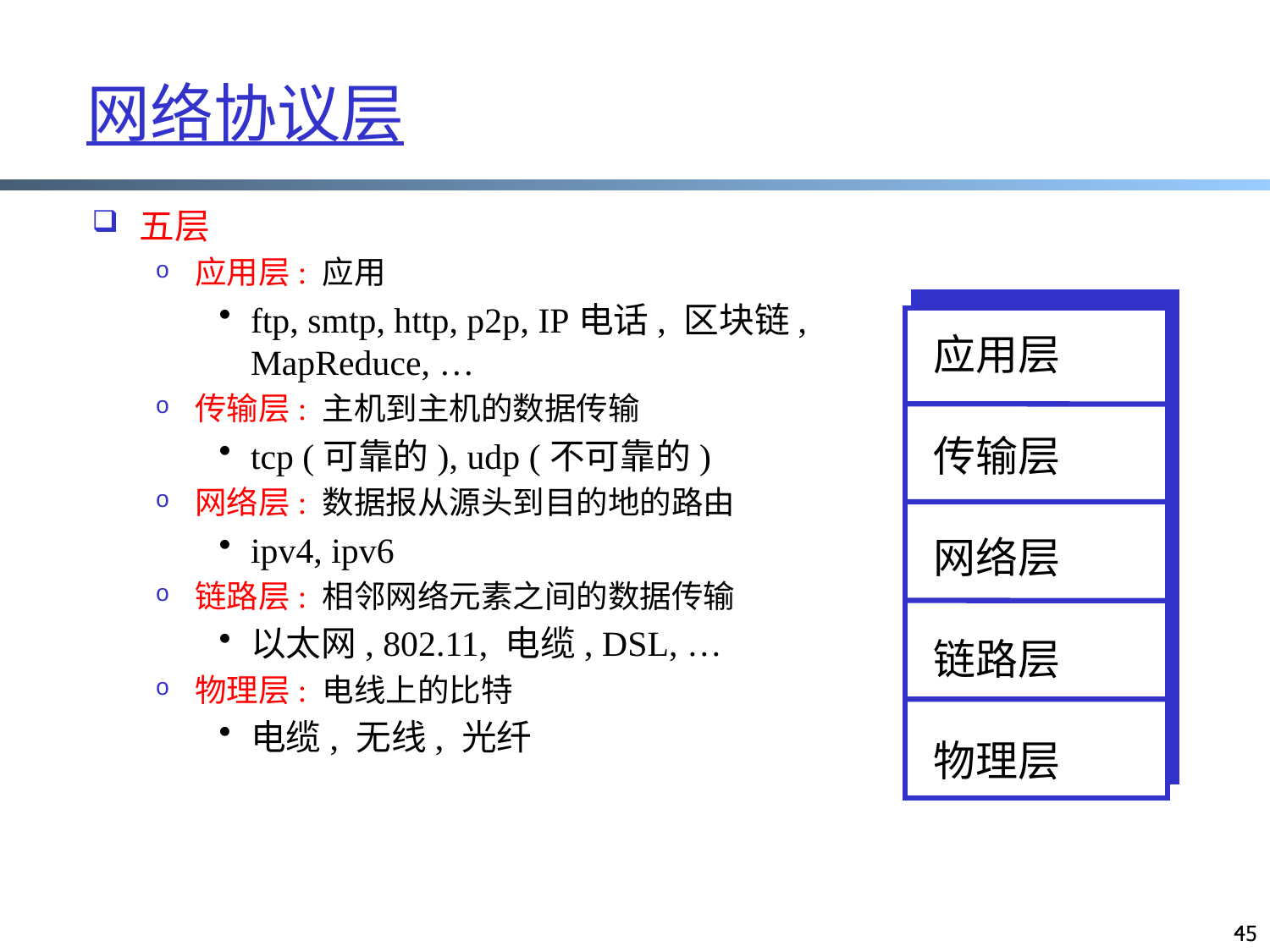

网络协议层
五层
应用层: 应用
ftp, smtp, http, p2p, IP电话, 区块链, MapReduce, …
传输层: 主机到主机的数据传输
tcp (可靠的), udp (不可靠的)
网络层: 数据报从源头到目的地的路由
ipv4, ipv6
链路层: 相邻网络元素之间的数据传输
以太网, 802.11, 电缆, DSL, …
物理层: 电线上的比特
电缆, 无线, 光纤

应用层

传输层

网络层

链路层

物理层

45